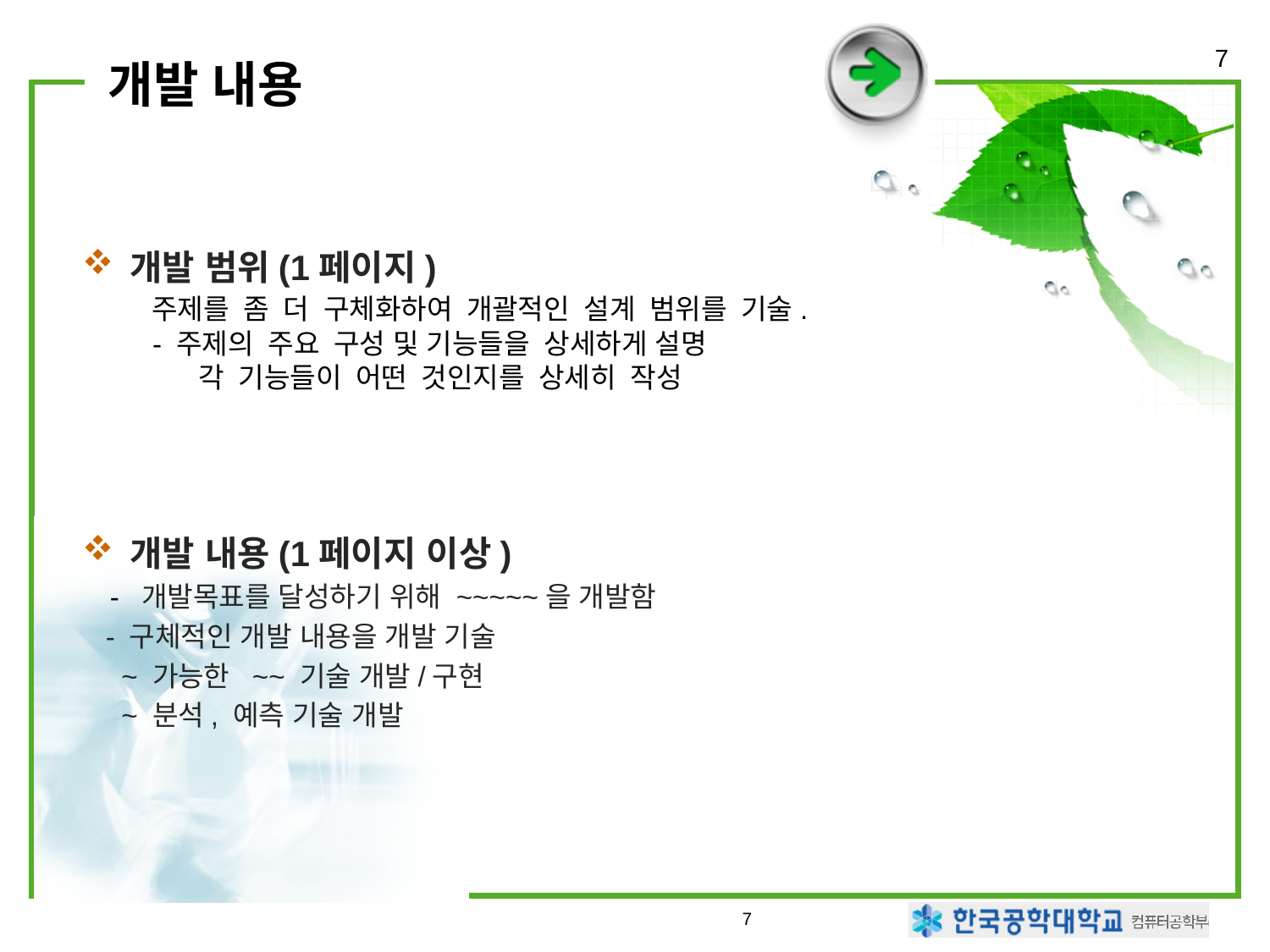

7
# 개발 내용

개발 범위(1페이지)
       주제를 좀 더 구체화하여 개괄적인 설계 범위를 기술.
         - 주제의 주요 구성 및 기능들을 상세하게 설명
              각 기능들이 어떤 것인지를 상세히 작성

개발 내용(1페이지 이상)
    -  개발목표를 달성하기 위해 ~~~~~을 개발함
   - 구체적인 개발 내용을 개발 기술
     ~ 가능한  ~~ 기술 개발/구현
     ~ 분석, 예측 기술 개발